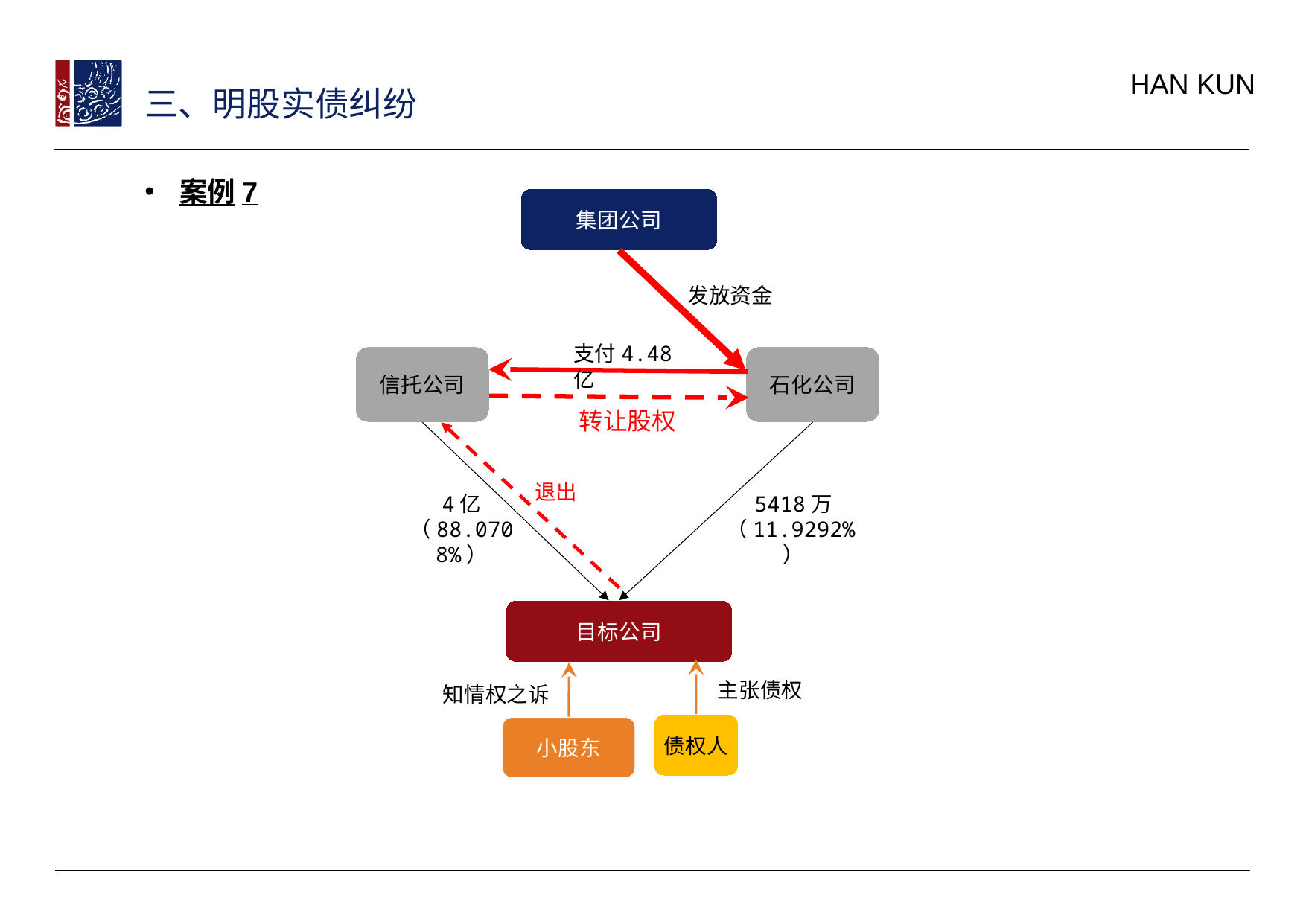

三、明股实债纠纷
案例7
集团公司
发放资金
支付4.48亿
信托公司
石化公司
转让股权
退出
4亿
（88.0708%）
5418万
（11.9292%）
目标公司
主张债权
知情权之诉
债权人
小股东